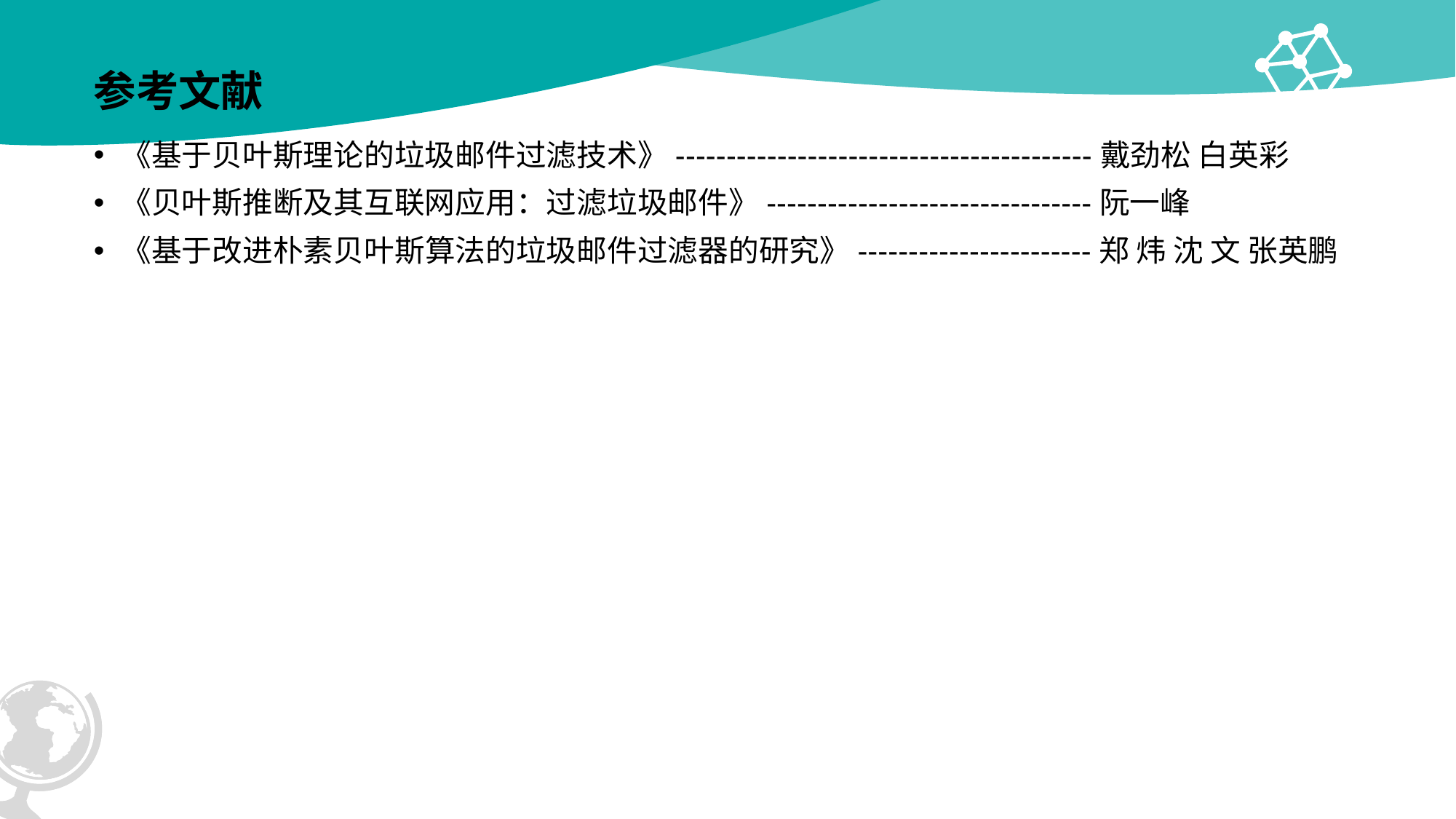

# 参考文献
《基于贝叶斯理论的垃圾邮件过滤技术》-----------------------------------------戴劲松 白英彩
《贝叶斯推断及其互联网应用：过滤垃圾邮件》--------------------------------阮一峰
《基于改进朴素贝叶斯算法的垃圾邮件过滤器的研究》-----------------------郑 炜 沈 文 张英鹏

17